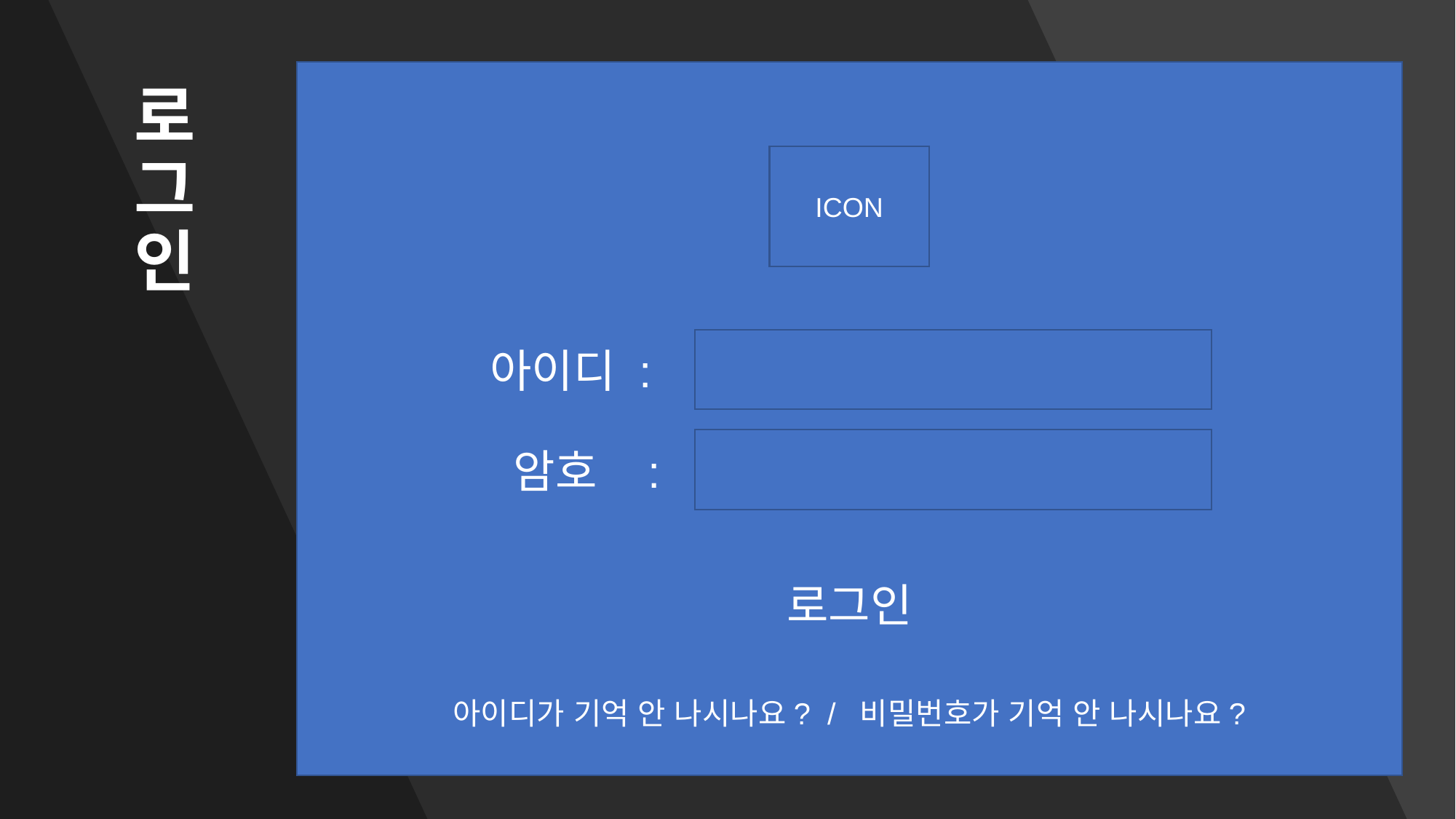

# 로그인

ICON

아이디 :

 암호	   :

로그인
아이디가 기억 안 나시나요?  /  비밀번호가 기억 안 나시나요?